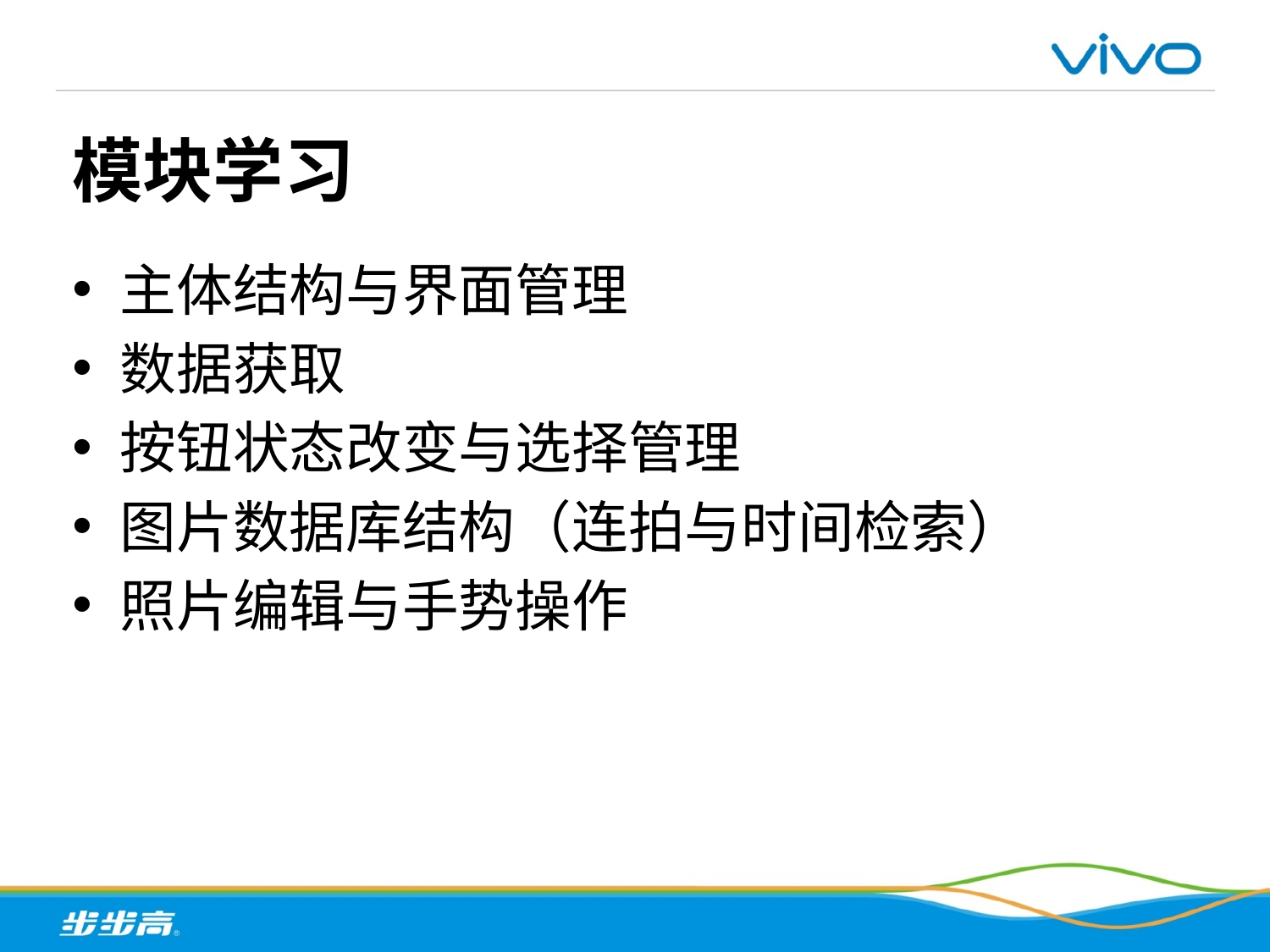

# 模块学习
主体结构与界面管理
数据获取
按钮状态改变与选择管理
图片数据库结构（连拍与时间检索）
照片编辑与手势操作